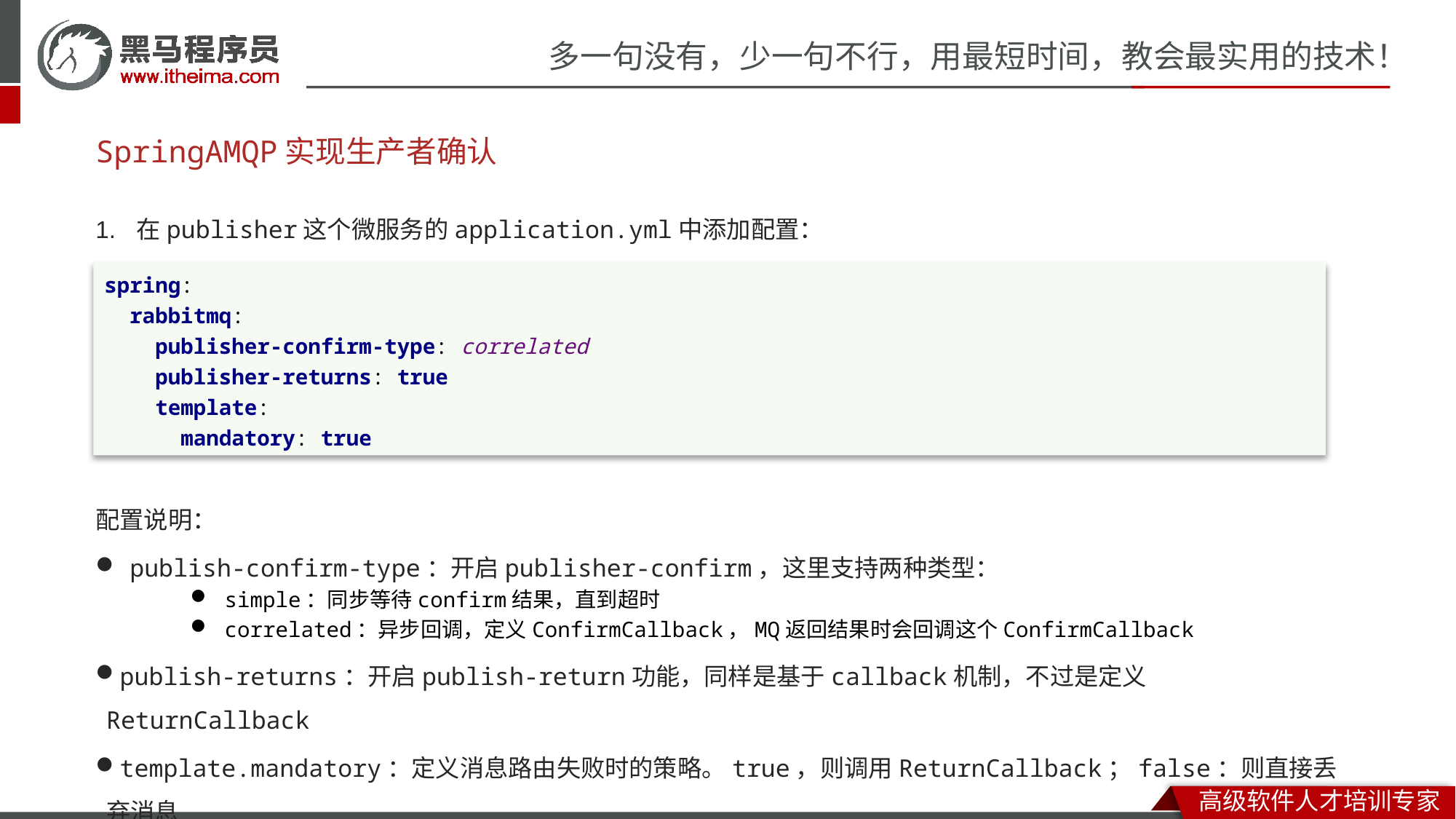

# SpringAMQP实现生产者确认
在publisher这个微服务的application.yml中添加配置：

配置说明：
publish-confirm-type：开启publisher-confirm，这里支持两种类型：
simple：同步等待confirm结果，直到超时
correlated：异步回调，定义ConfirmCallback，MQ返回结果时会回调这个ConfirmCallback
publish-returns：开启publish-return功能，同样是基于callback机制，不过是定义ReturnCallback
template.mandatory：定义消息路由失败时的策略。true，则调用ReturnCallback；false：则直接丢弃消息
spring:
  rabbitmq:
    publisher-confirm-type: correlated
    publisher-returns: true
    template:
      mandatory: true